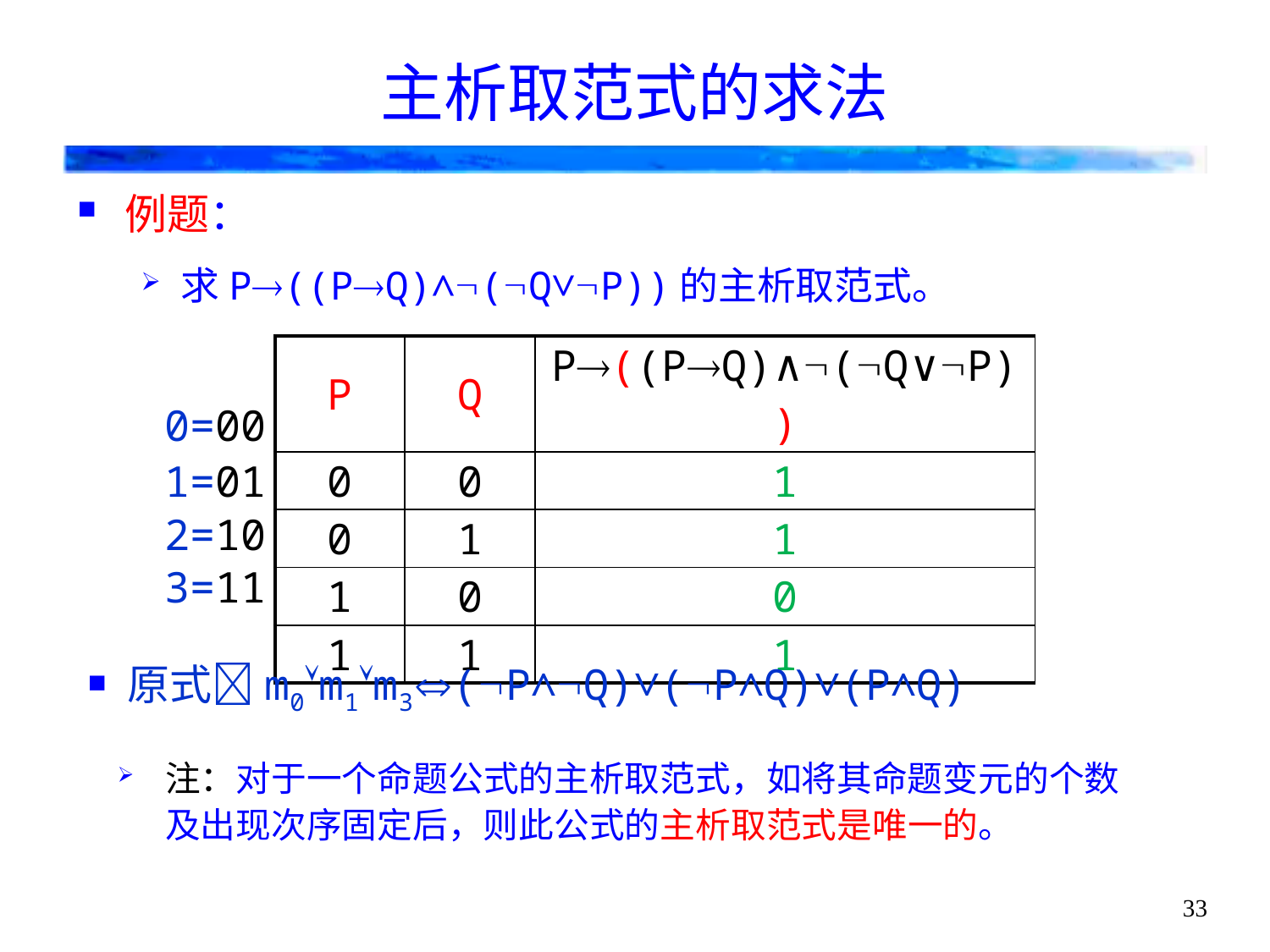

# 主析取范式的求法
例题：
求P→((P→Q)∧¬(¬Q∨¬P))的主析取范式。
| P | Q | P→((P→Q)∧¬(¬Q∨¬P)) |
| --- | --- | --- |
| 0 | 0 | 1 |
| 0 | 1 | 1 |
| 1 | 0 | 0 |
| 1 | 1 | 1 |
0=00
1=01
2=10
3=11
原式⇔m0∨m1∨m3⇔(¬P∧¬Q)∨(¬P∧Q)∨(P∧Q)
注：对于一个命题公式的主析取范式，如将其命题变元的个数及出现次序固定后，则此公式的主析取范式是唯一的。
33